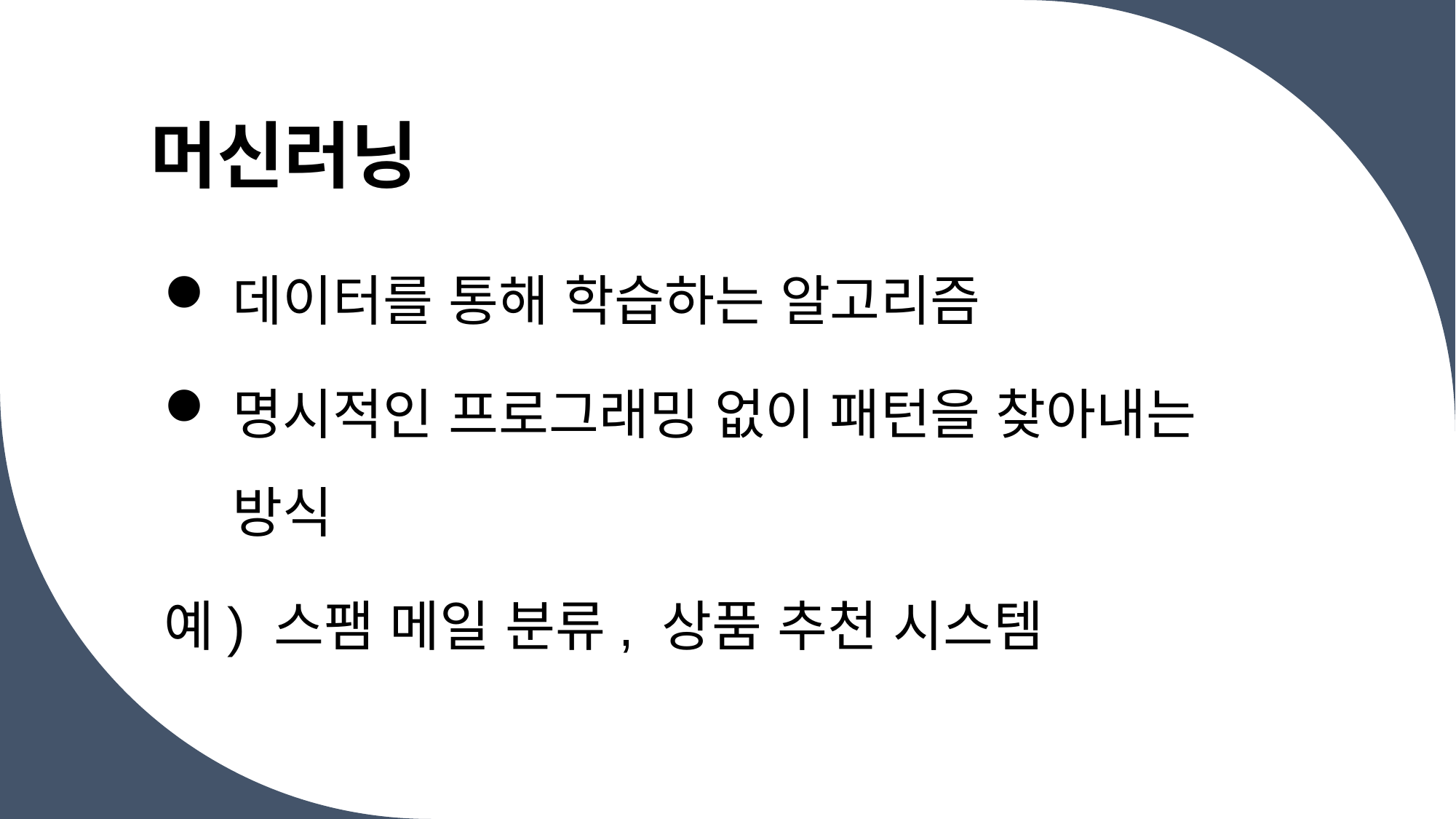

# 머신러닝
데이터를 통해 학습하는 알고리즘
명시적인 프로그래밍 없이 패턴을 찾아내는 방식
예) 스팸 메일 분류, 상품 추천 시스템